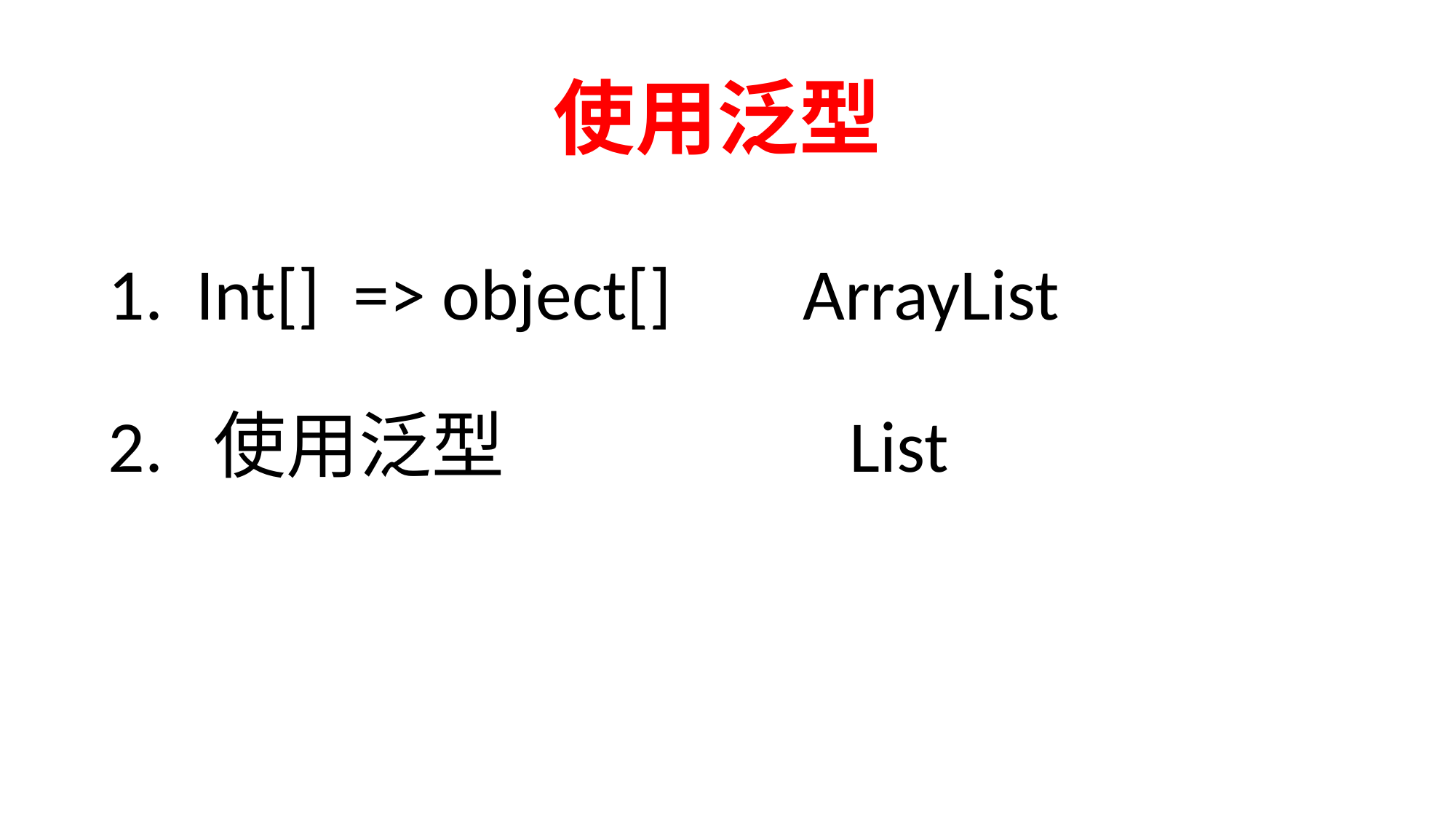

使用泛型
1.  Int[]  => object[]        ArrayList
2.  使用泛型                    List